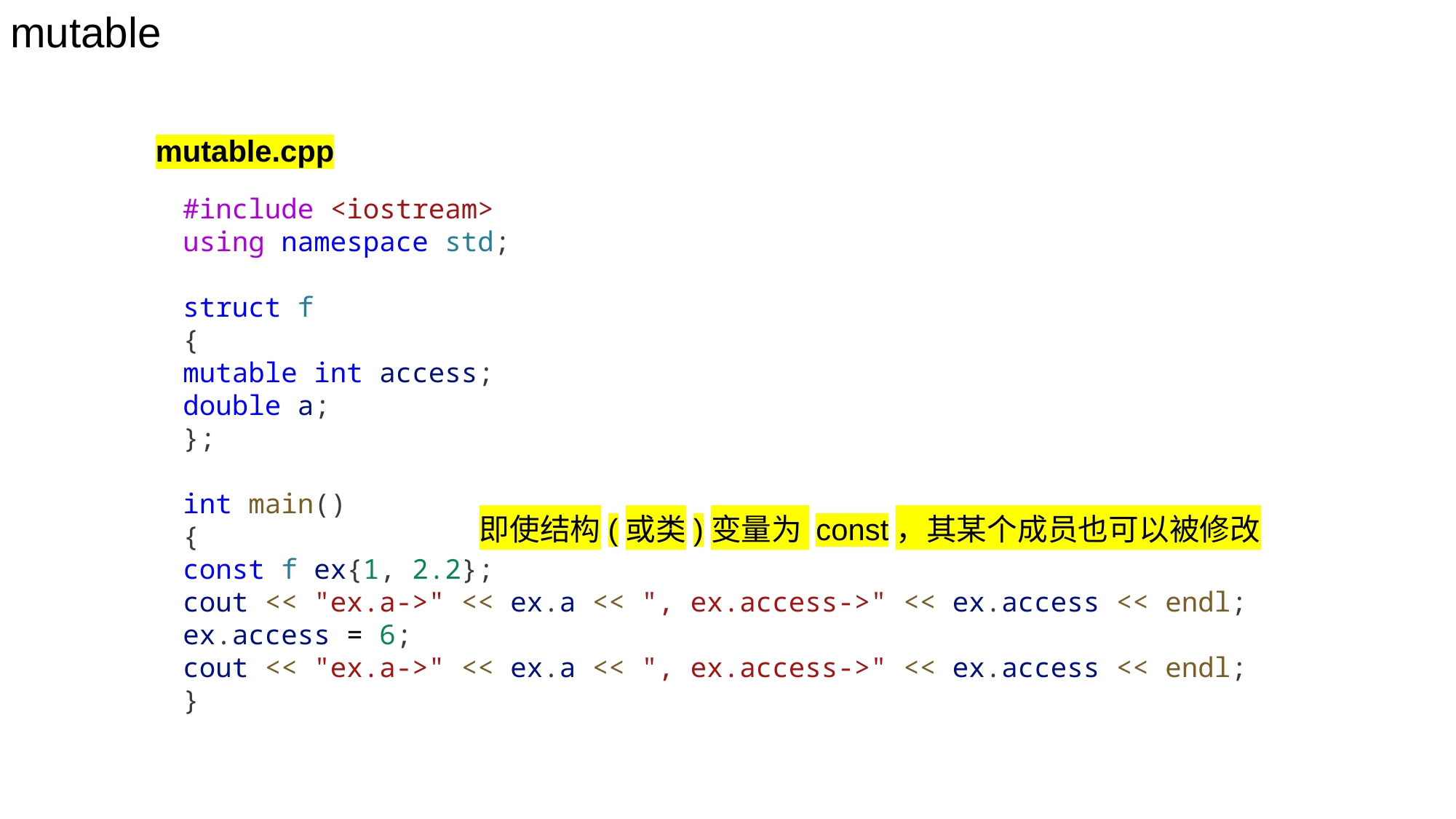

mutable
mutable.cpp
#include <iostream>
using namespace std;
struct f
{
mutable int access;
double a;
};
int main()
{
const f ex{1, 2.2};
cout << "ex.a->" << ex.a << ", ex.access->" << ex.access << endl;
ex.access = 6;
cout << "ex.a->" << ex.a << ", ex.access->" << ex.access << endl;
}
即使结构(或类)变量为 const，其某个成员也可以被修改